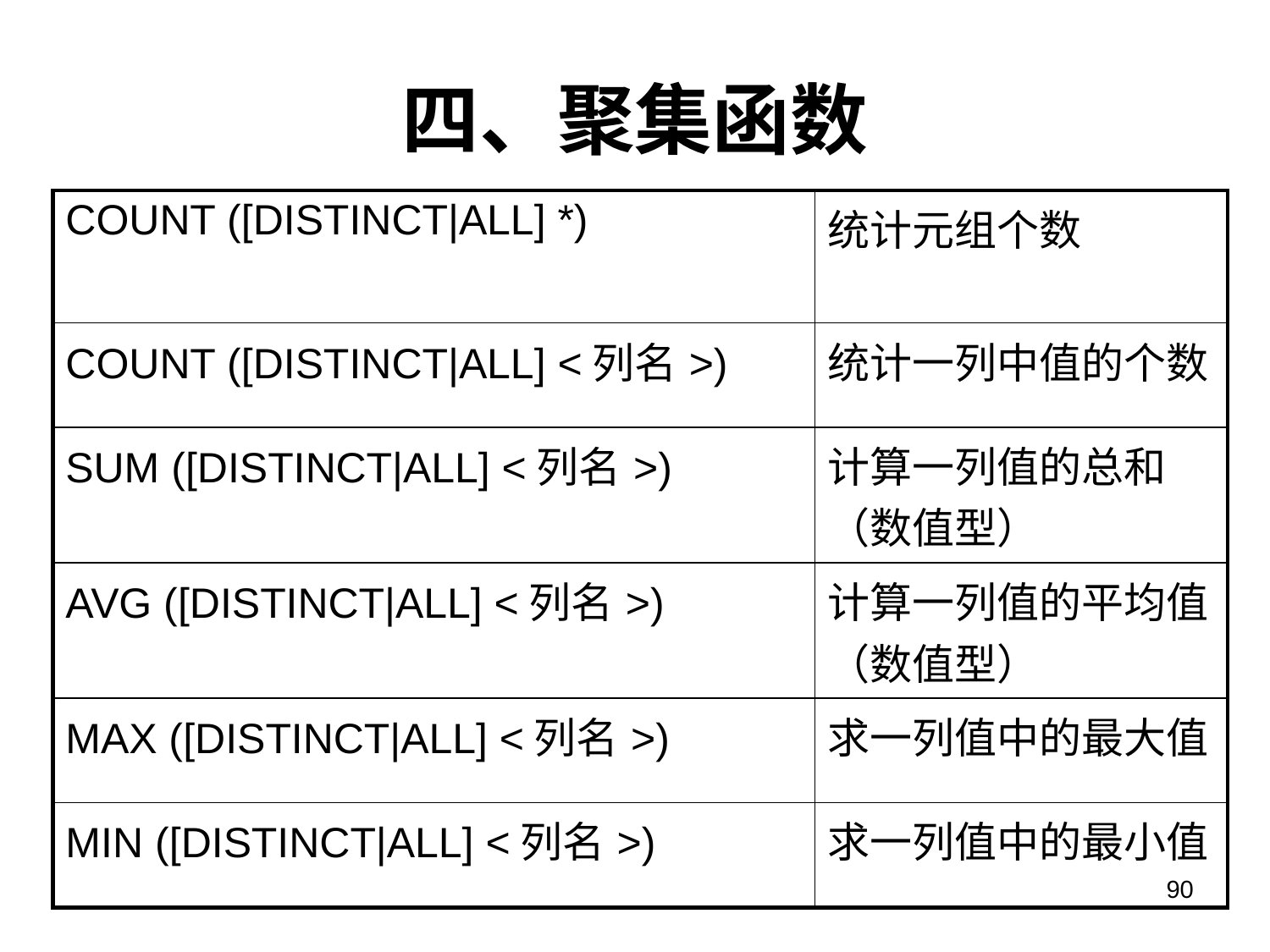

# 四、聚集函数
| COUNT ([DISTINCT|ALL] \*) | 统计元组个数 |
| --- | --- |
| COUNT ([DISTINCT|ALL] <列名>) | 统计一列中值的个数 |
| SUM ([DISTINCT|ALL] <列名>) | 计算一列值的总和（数值型） |
| AVG ([DISTINCT|ALL] <列名>) | 计算一列值的平均值（数值型） |
| MAX ([DISTINCT|ALL] <列名>) | 求一列值中的最大值 |
| MIN ([DISTINCT|ALL] <列名>) | 求一列值中的最小值 |
90